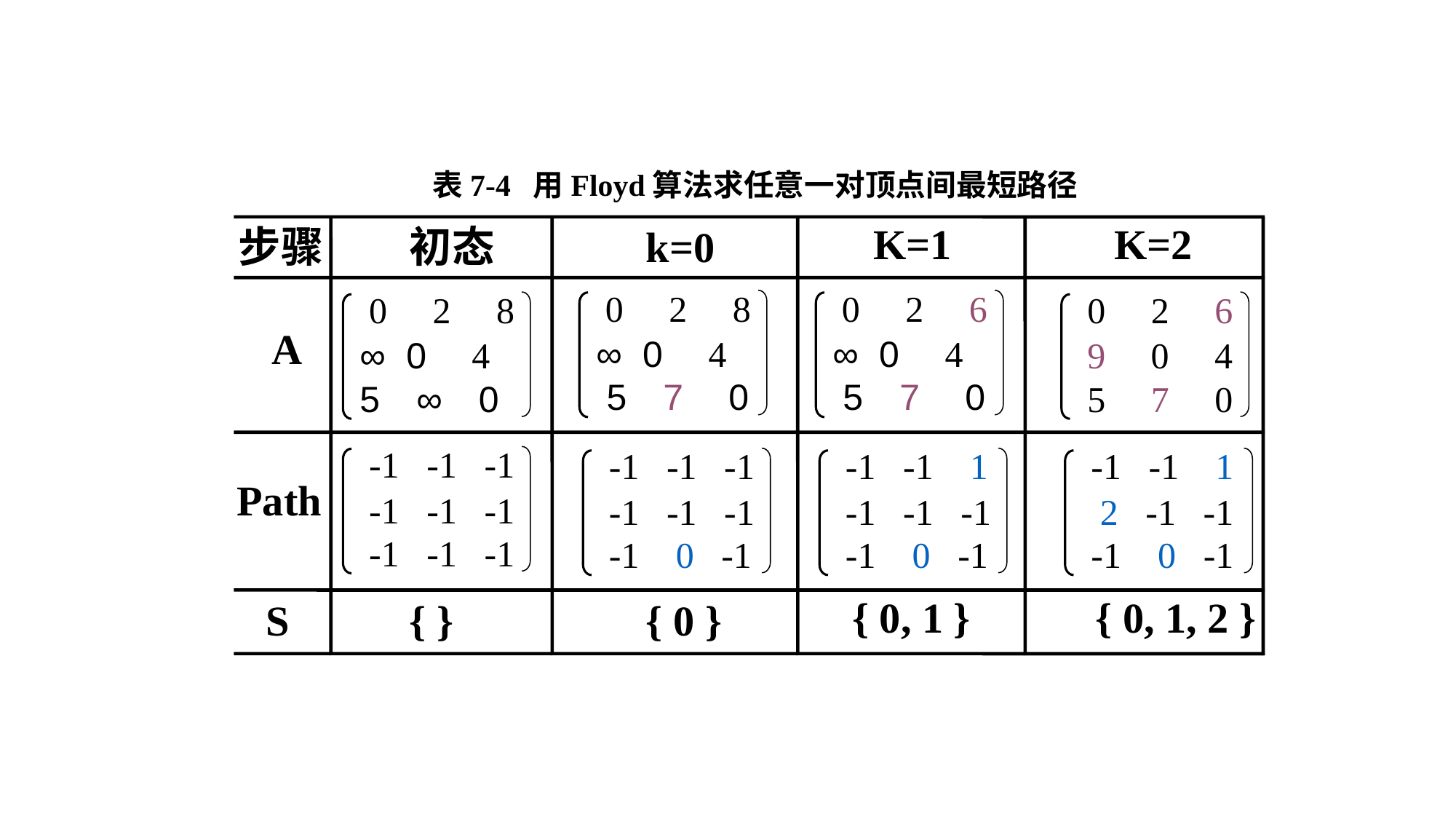

表7-4  用Floyd算法求任意一对顶点间最短路径
K=1
K=2
步骤
初态
k=0

 0     2     8

∞  0     4
 5    7     0
 0     2     6

∞  0     4
 5    7     0
 0     2     8

∞  0     4
5    ∞    0
 0     2     6

 9     0     4
 5     7     0
A

 -1   -1   -1

 -1   -1   -1
 -1   -1   -1
 -1   -1   -1

 -1   -1   -1
 -1    0   -1
 -1   -1    1

 -1   -1   -1
 -1    0   -1
 -1   -1    1

  2   -1   -1
 -1    0   -1
Path

{ 0, 1 }
{ 0, 1, 2 }
S
{ }
{ 0 }